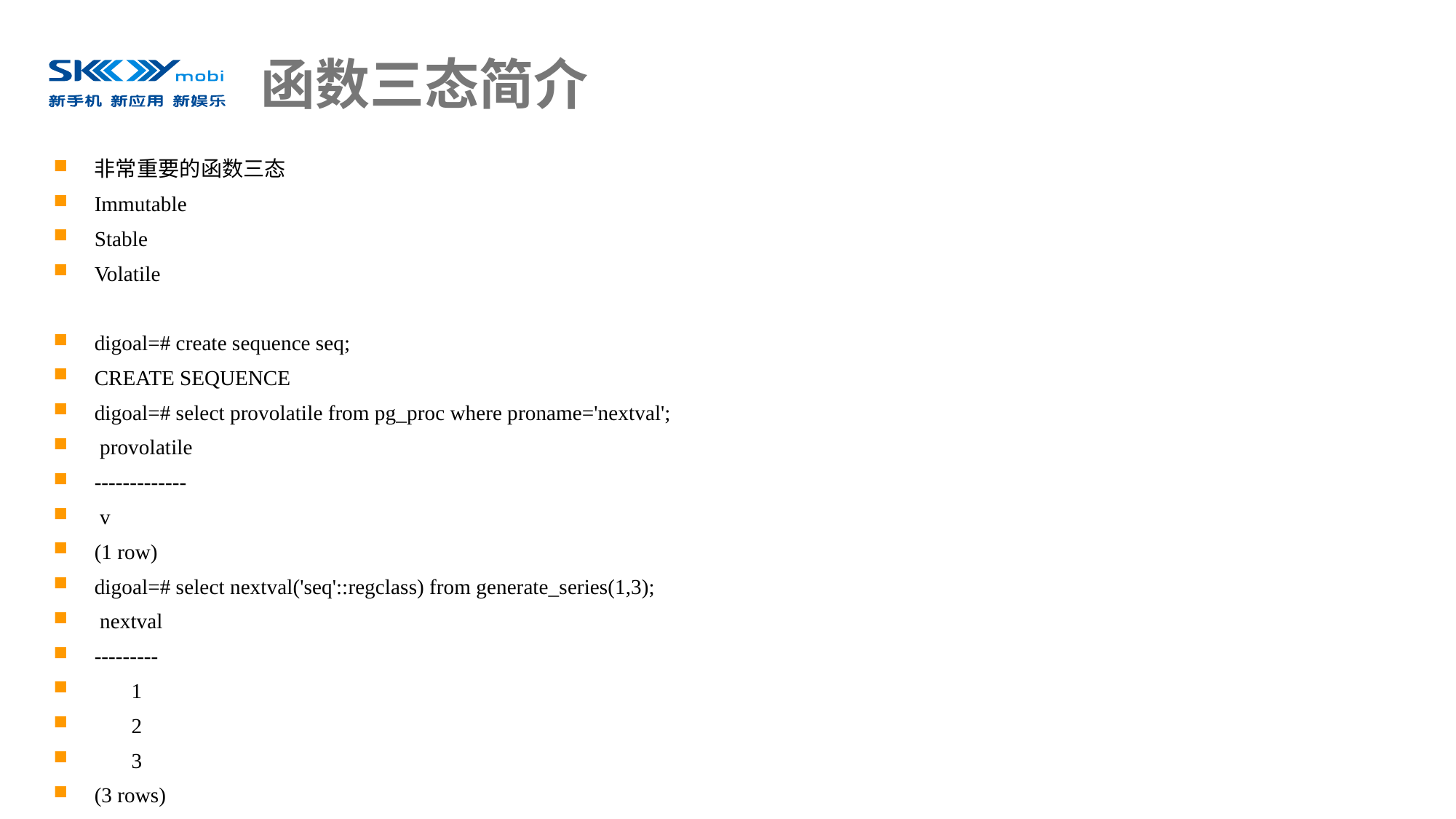

# 函数三态简介
非常重要的函数三态
Immutable
Stable
Volatile

digoal=# create sequence seq;
CREATE SEQUENCE
digoal=# select provolatile from pg_proc where proname='nextval';
 provolatile
-------------
 v
(1 row)
digoal=# select nextval('seq'::regclass) from generate_series(1,3);
 nextval
---------
       1
       2
       3
(3 rows)